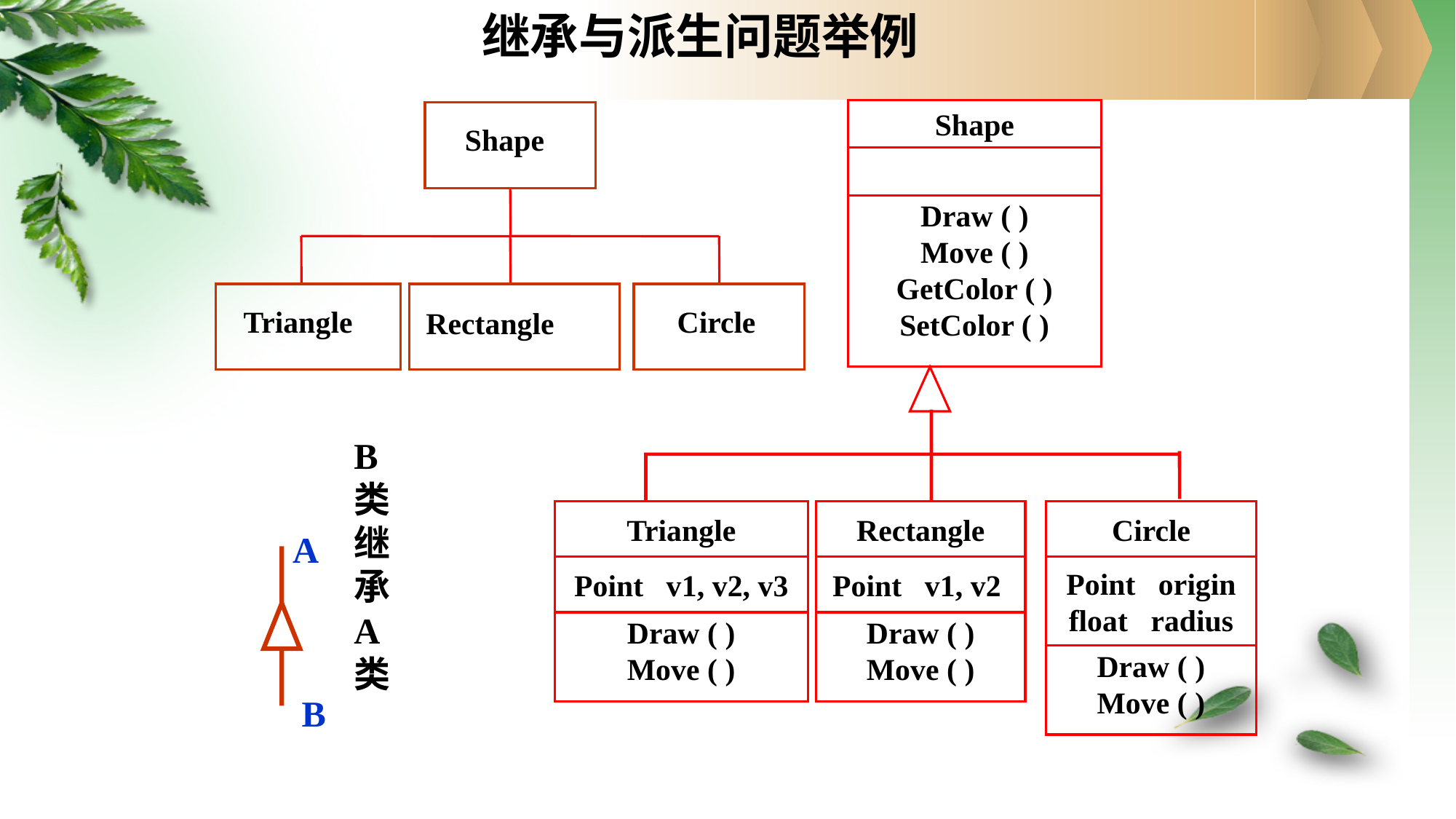

# 继承与派生问题举例
Shape

Draw ( )
Move ( )
GetColor ( )
SetColor ( )

Shape

Triangle
Circle
Rectangle

B
类
继
承
A
类
Triangle
Point   v1, v2, v3
Draw ( )
Move ( )
Rectangle
Point   v1, v2
Draw ( )
Move ( )
Circle
Point   origin
  float   radius
Draw ( )
Move ( )
A

B